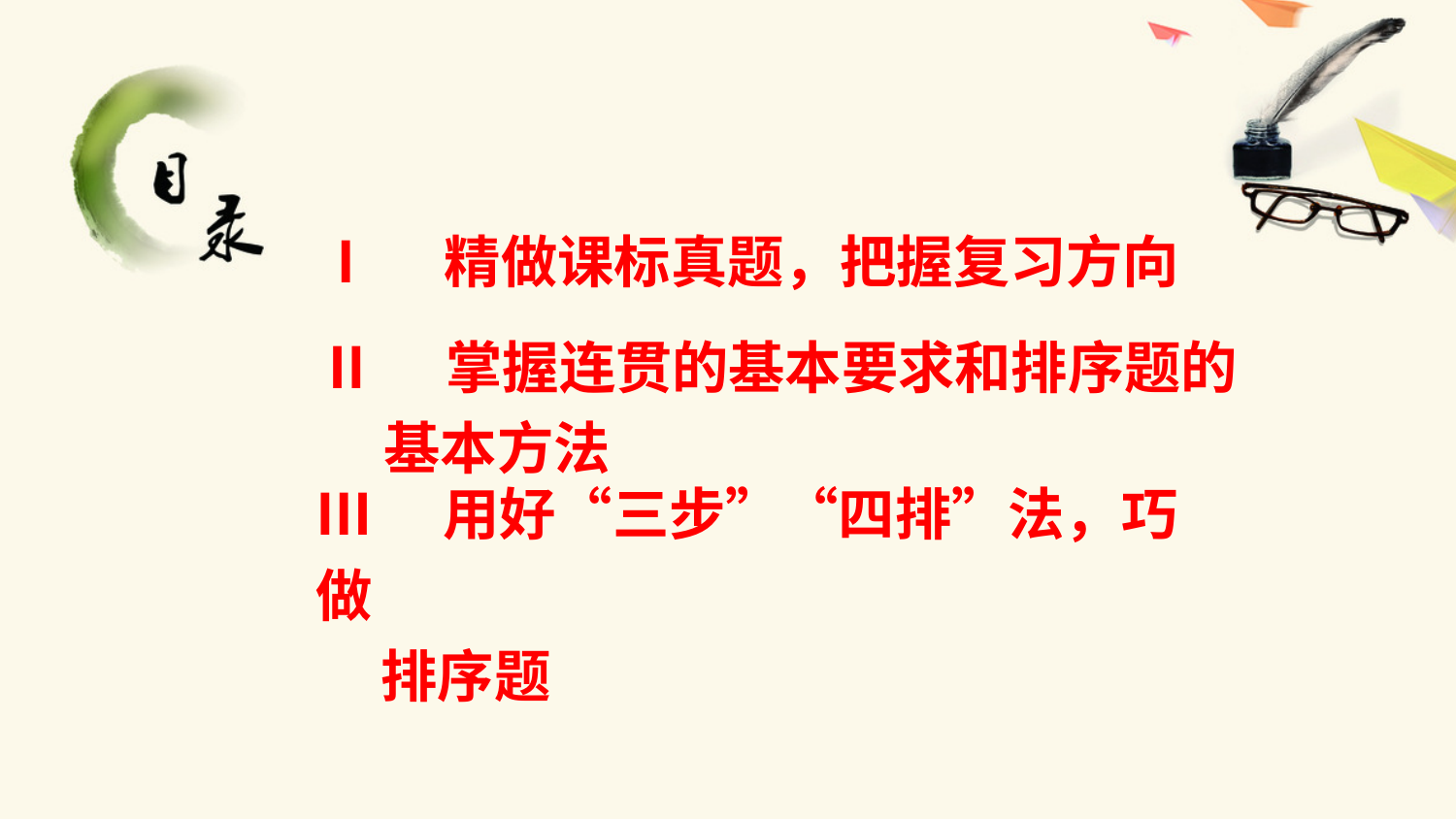

Ⅰ　精做课标真题，把握复习方向
Ⅱ　掌握连贯的基本要求和排序题的
    基本方法
Ⅲ　用好“三步”“四排”法，巧做
    排序题